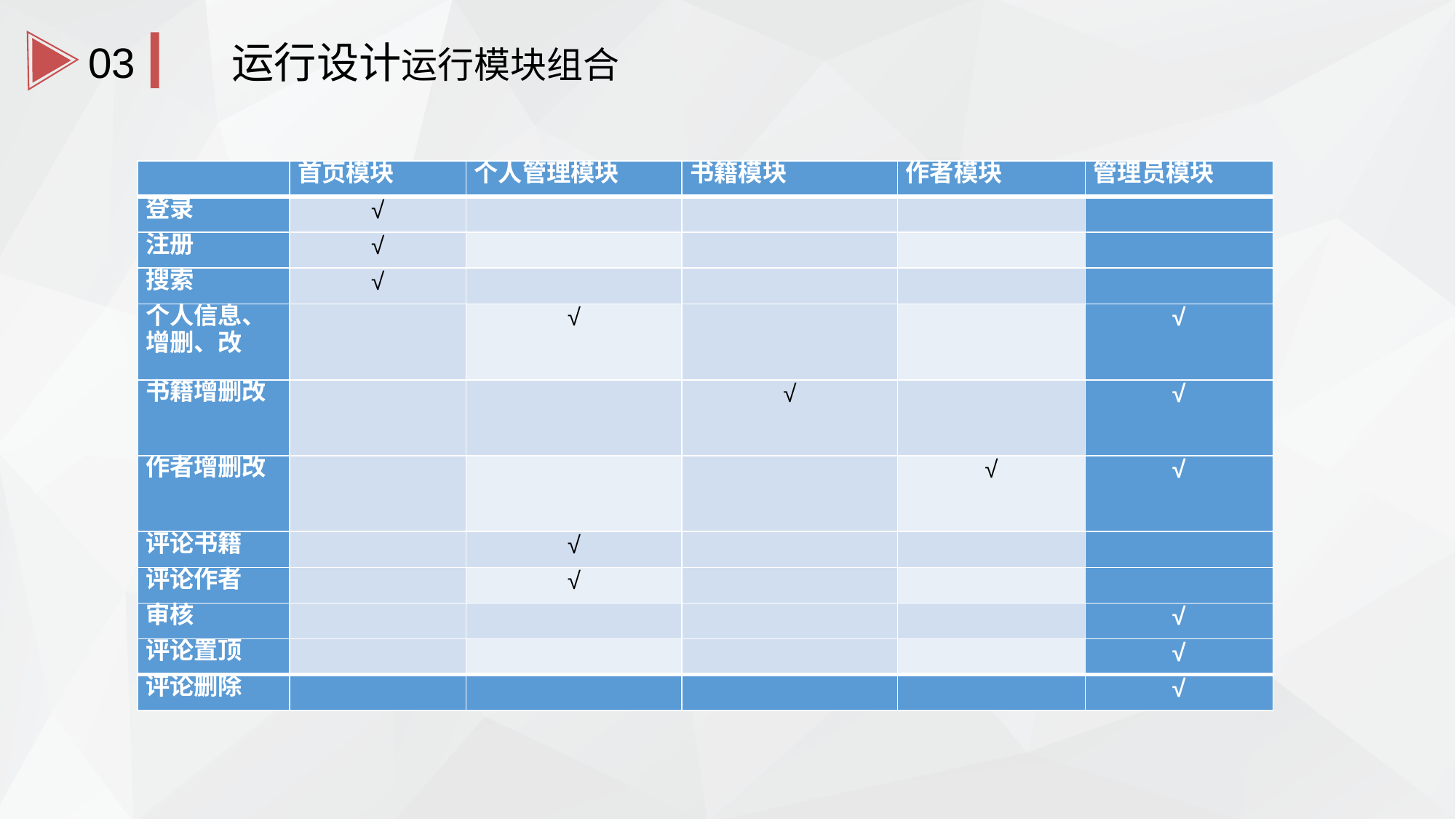

03
运行设计运行模块组合

|  | 首页模块 | 个人管理模块 | 书籍模块 | 作者模块 | 管理员模块 |
| --- | --- | --- | --- | --- | --- |
| 登录 | √ |  |  |  |  |
| 注册 | √ |  |  |  |  |
| 搜索 | √ |  |  |  |  |
| 个人信息、增删、改 |  | √ |  |  | √ |
| 书籍增删改 |  |  | √ |  | √ |
| 作者增删改 |  |  |  | √ | √ |
| 评论书籍 |  | √ |  |  |  |
| 评论作者 |  | √ |  |  |  |
| 审核 |  |  |  |  | √ |
| 评论置顶 |  |  |  |  | √ |
| 评论删除 |  |  |  |  | √ |